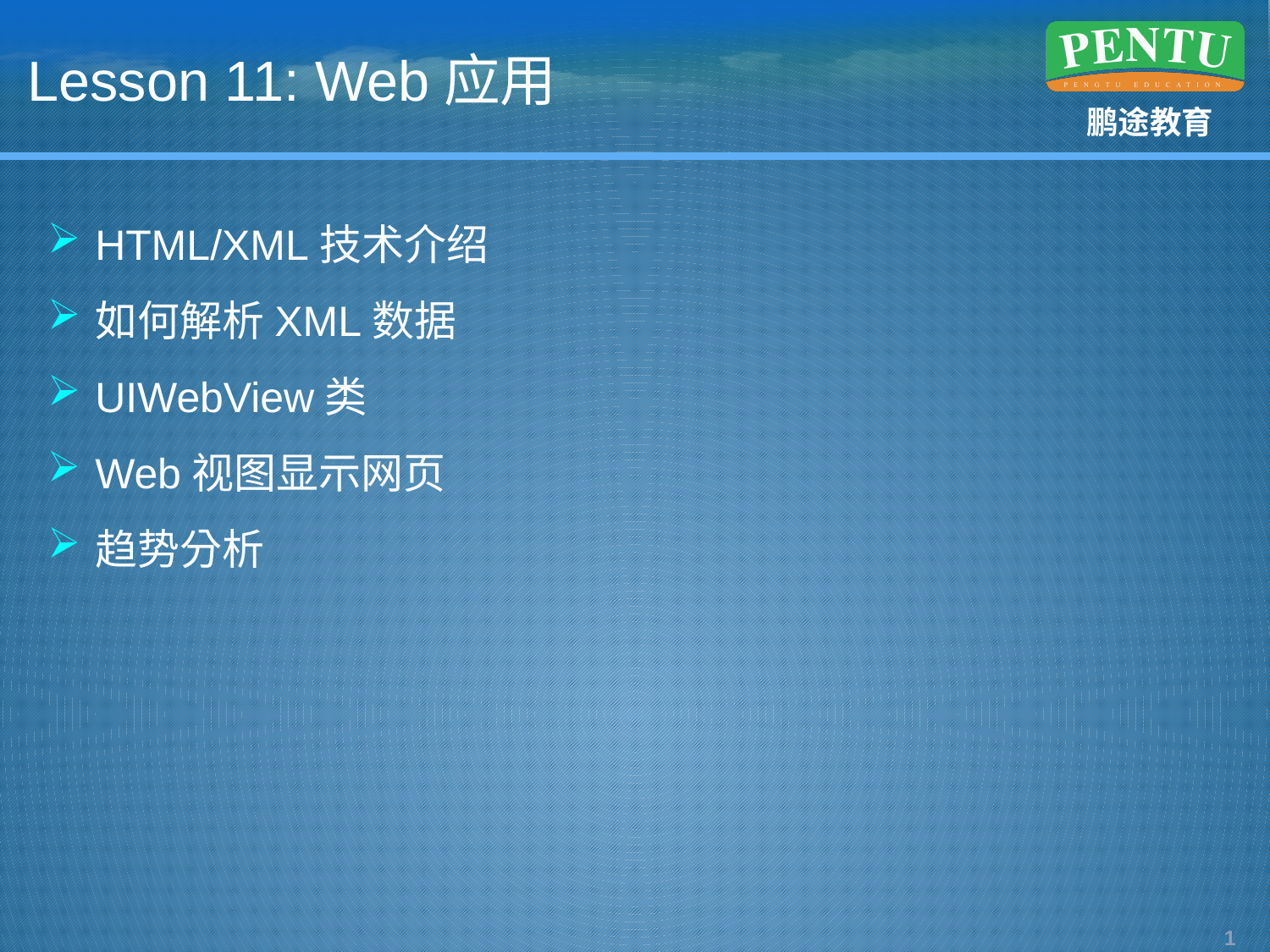

# Lesson 11: Web应用
HTML/XML技术介绍
如何解析XML数据
UIWebView类
Web视图显示网页
趋势分析
1